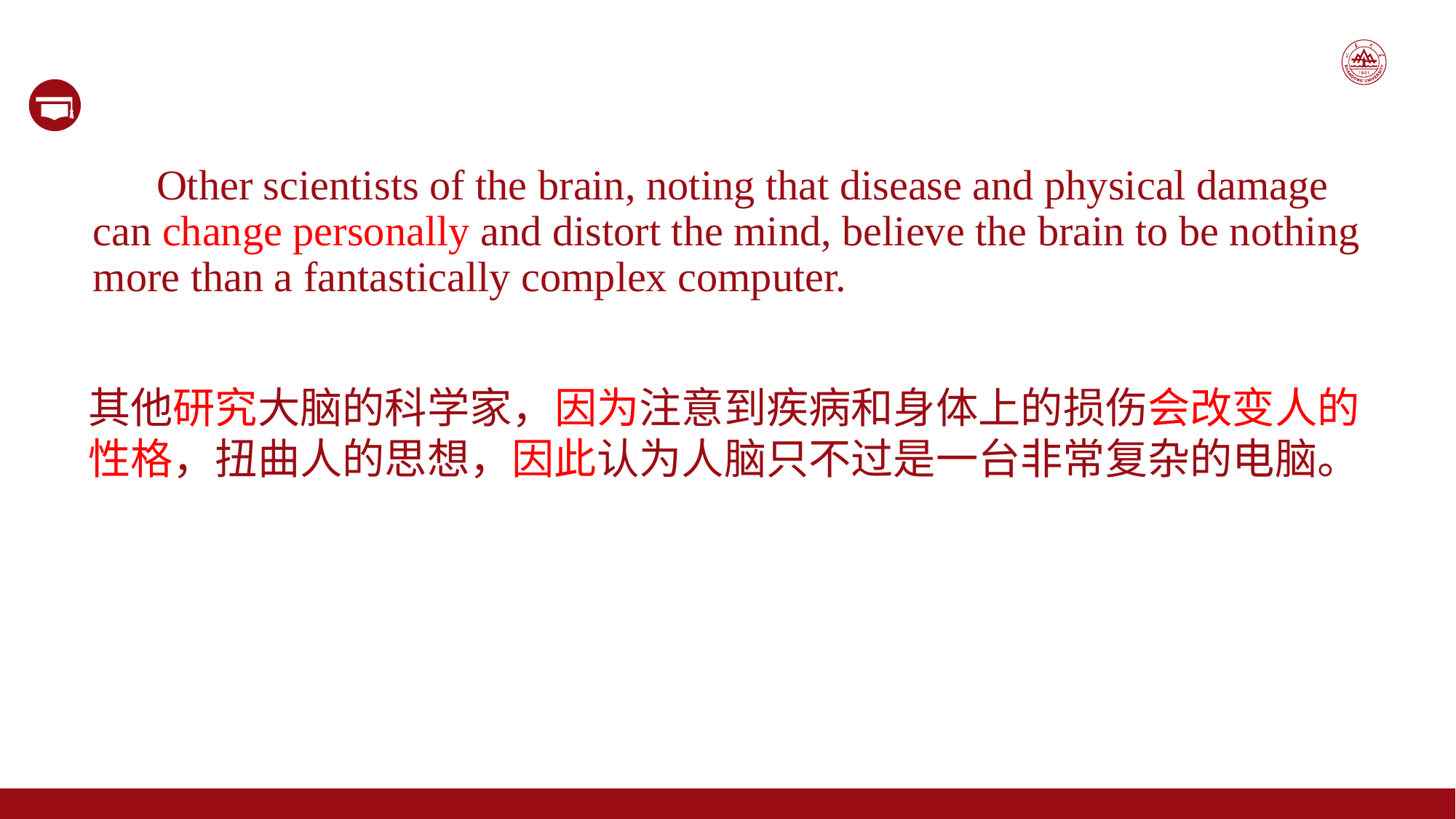

Other scientists of the brain, noting that disease and physical damage can change personally and distort the mind, believe the brain to be nothing more than a fantastically complex computer.
其他研究大脑的科学家，因为注意到疾病和身体上的损伤会改变人的性格，扭曲人的思想，因此认为人脑只不过是一台非常复杂的电脑。